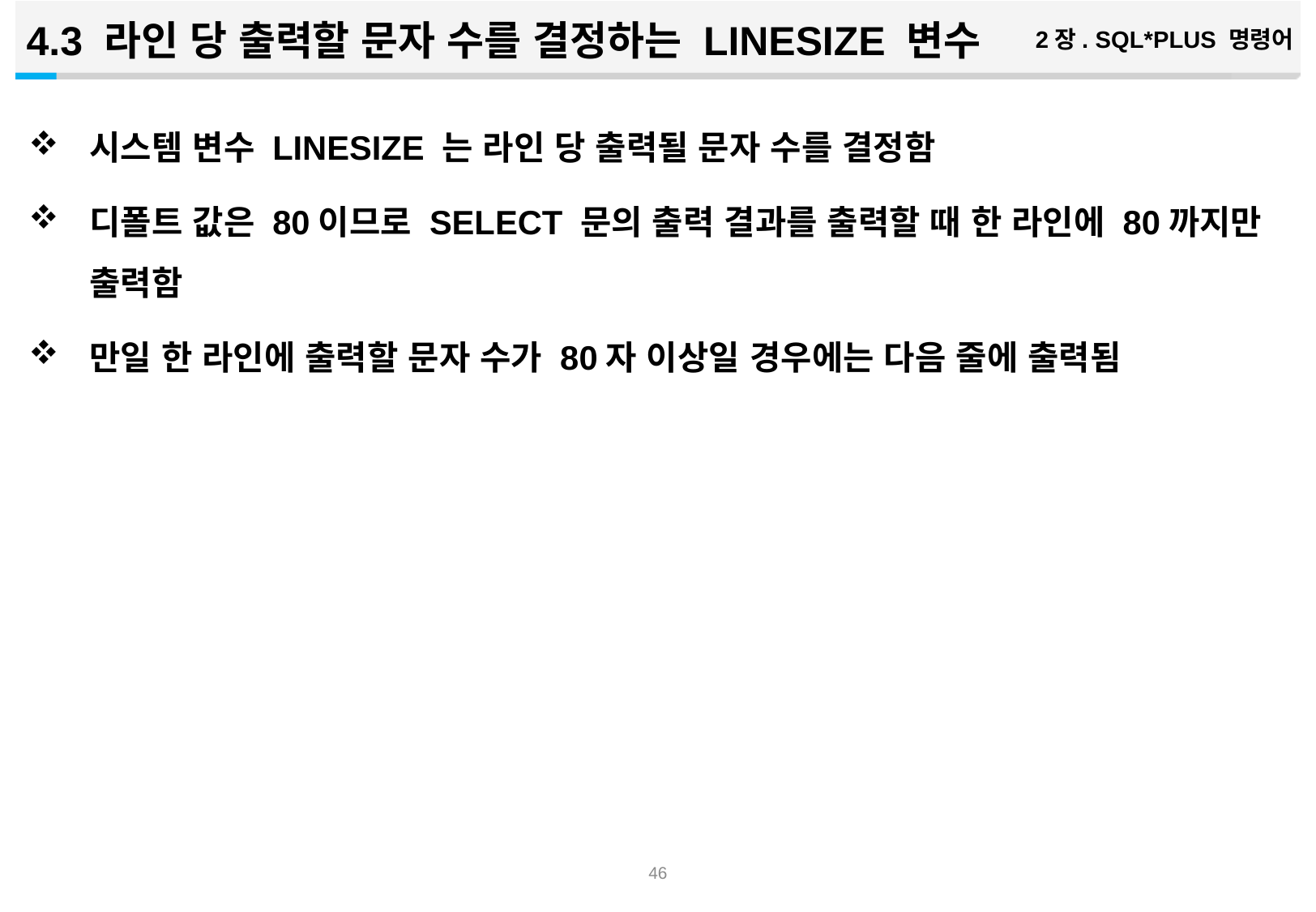

4.3 라인 당 출력할 문자 수를 결정하는 LINESIZE 변수
2장. SQL*PLUS 명령어
시스템 변수 LINESIZE 는 라인 당 출력될 문자 수를 결정함
디폴트 값은 80이므로 SELECT 문의 출력 결과를 출력할 때 한 라인에 80까지만 출력함
만일 한 라인에 출력할 문자 수가 80자 이상일 경우에는 다음 줄에 출력됨

46